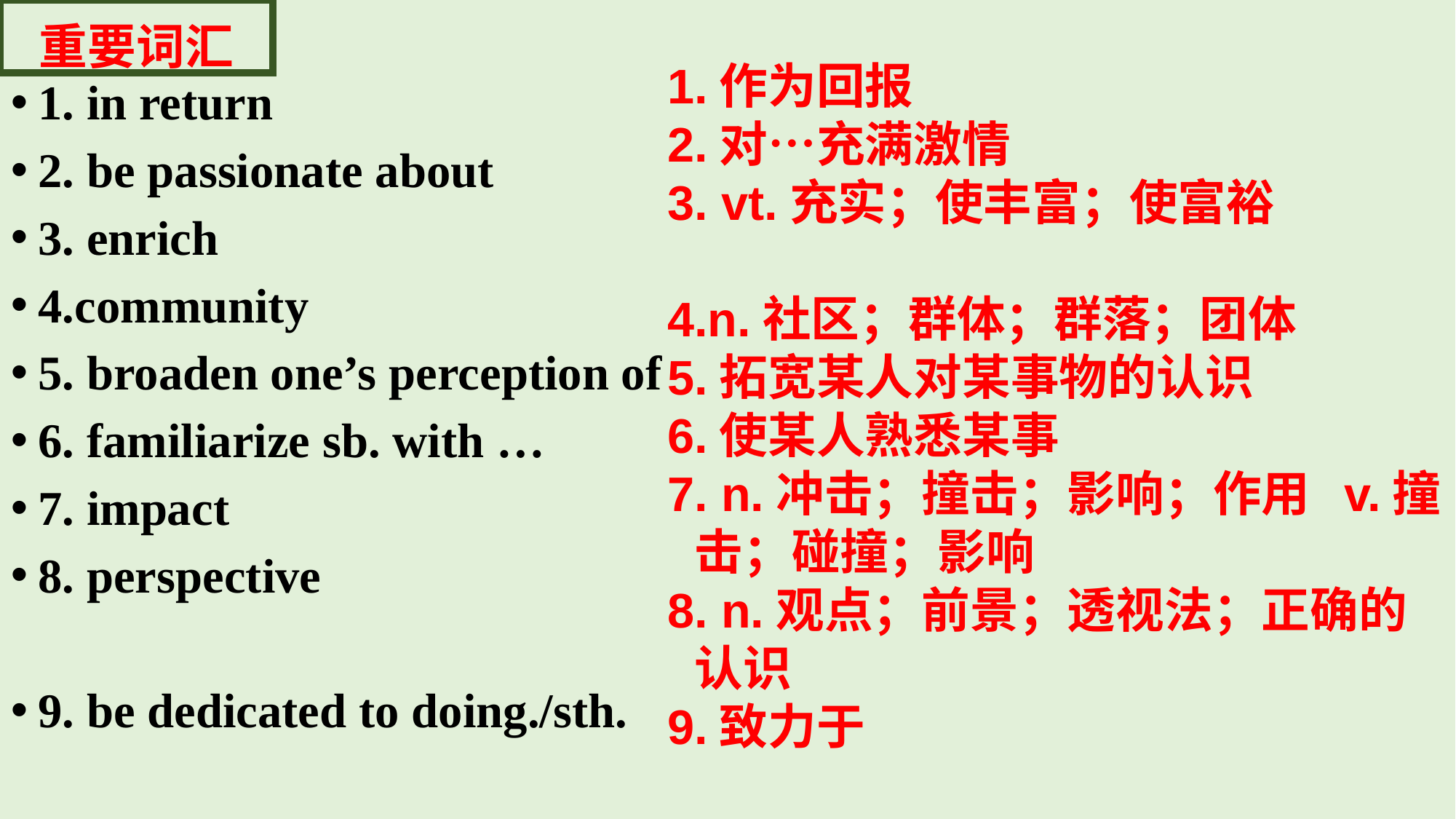

重要词汇
1.作为回报
2.对…充满激情
3. vt.充实；使丰富；使富裕

4.n.社区；群体；群落；团体
5.拓宽某人对某事物的认识
6.使某人熟悉某事
7. n.冲击；撞击；影响；作用  v.撞击；碰撞；影响
8. n.观点；前景；透视法；正确的认识
9.致力于
1. in return
2. be passionate about
3. enrich
4.community
5. broaden one’s perception of
6. familiarize sb. with …
7. impact
8. perspective

9. be dedicated to doing./sth.